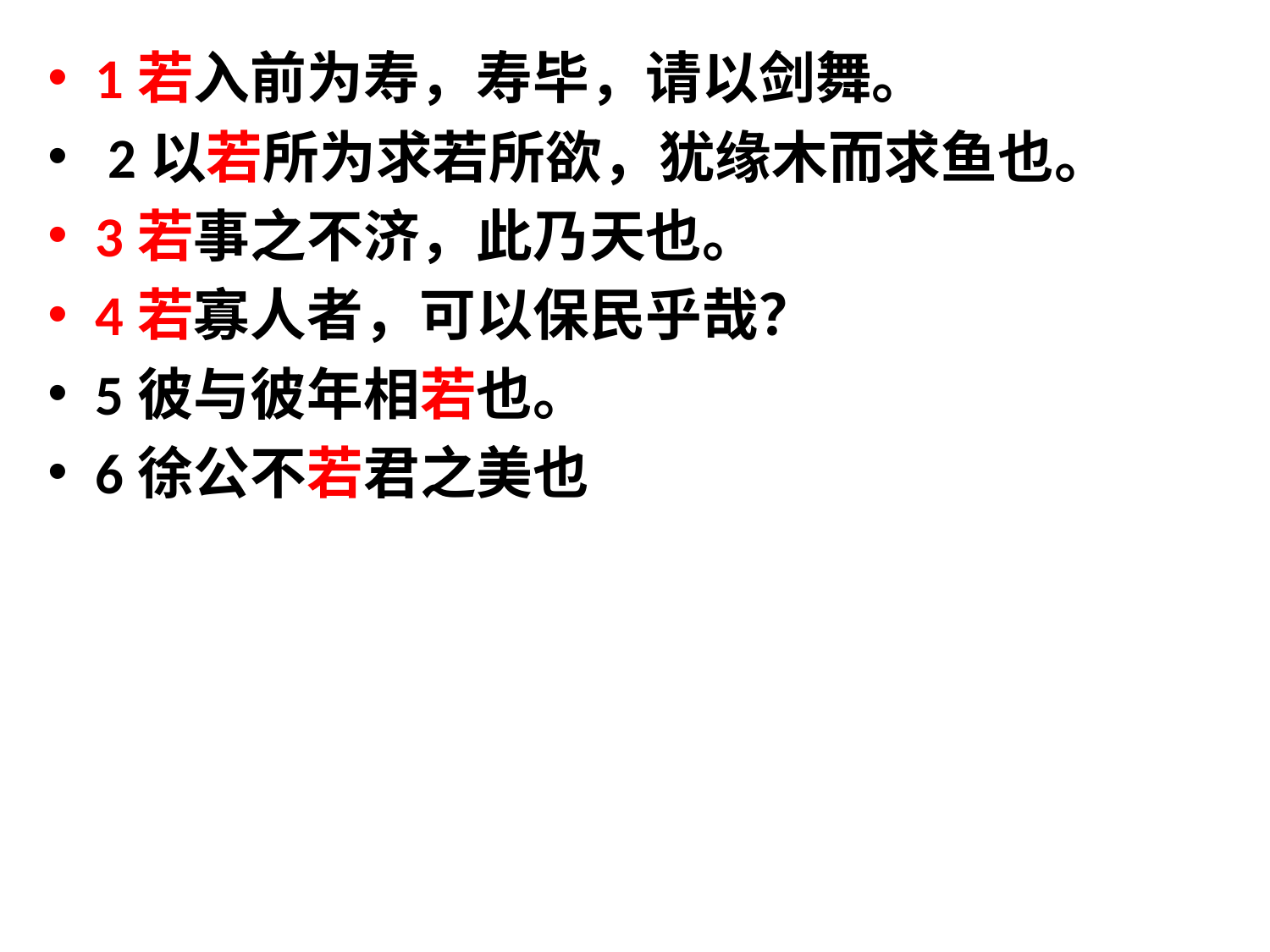

1若入前为寿，寿毕，请以剑舞。
 2以若所为求若所欲，犹缘木而求鱼也。
3若事之不济，此乃天也。
4若寡人者，可以保民乎哉？
5彼与彼年相若也。
6徐公不若君之美也